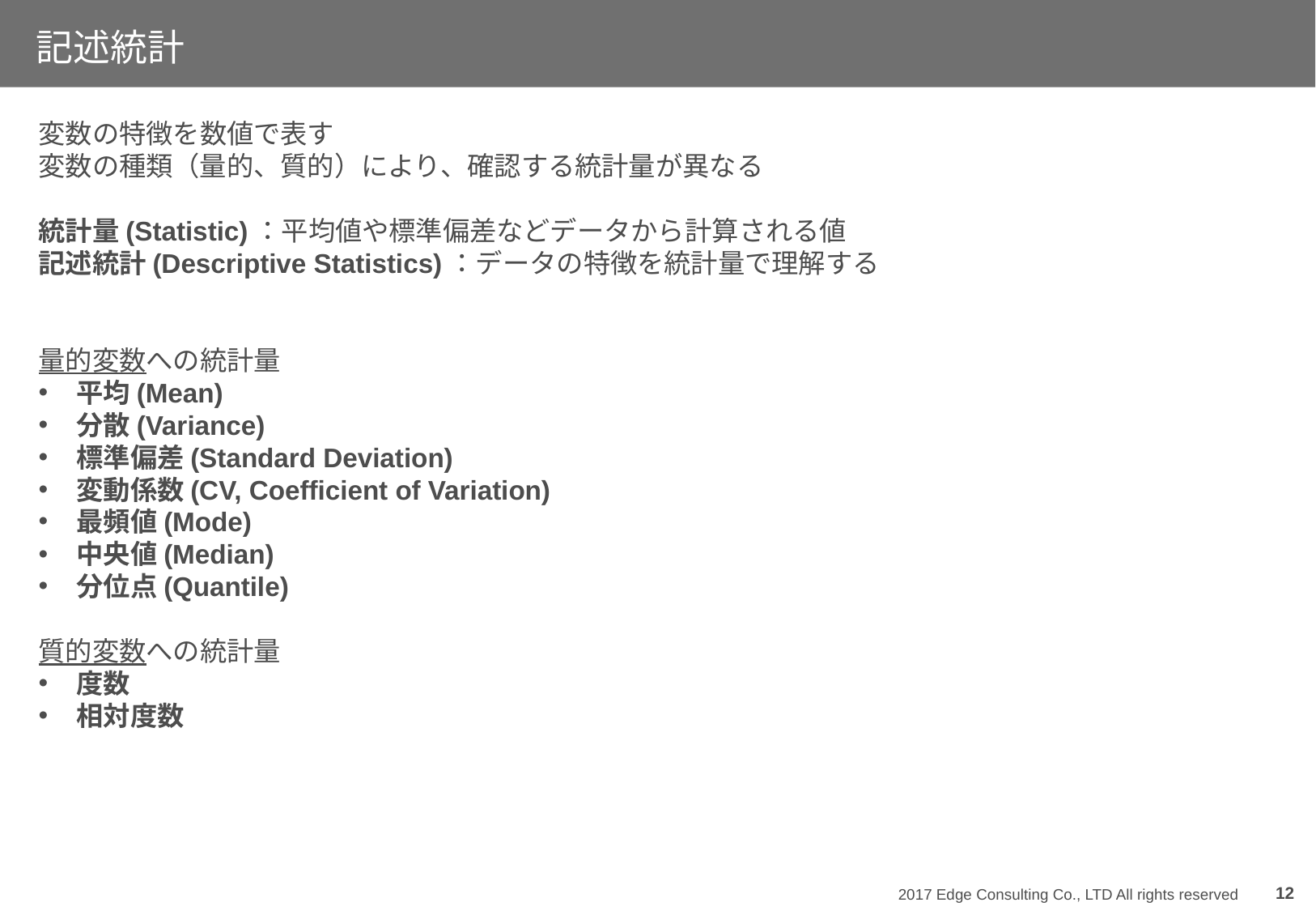

# 記述統計
変数の特徴を数値で表す
変数の種類（量的、質的）により、確認する統計量が異なる

統計量(Statistic)：平均値や標準偏差などデータから計算される値
記述統計(Descriptive Statistics)：データの特徴を統計量で理解する

量的変数への統計量
平均(Mean)
分散(Variance)
標準偏差(Standard Deviation)
変動係数(CV, Coefficient of Variation)
最頻値(Mode)
中央値(Median)
分位点(Quantile)

質的変数への統計量
度数
相対度数

12